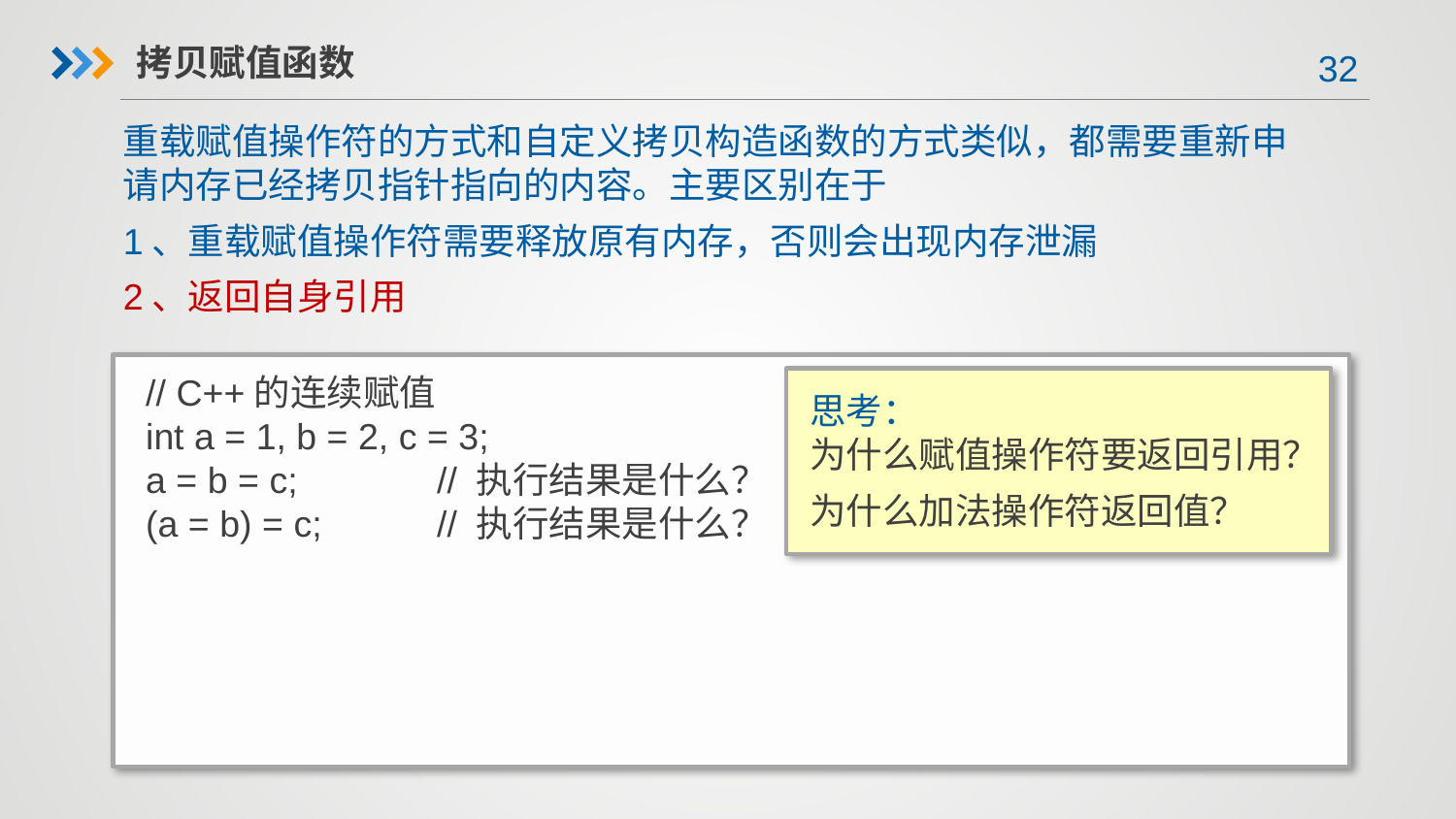

拷贝赋值函数
重载赋值操作符的方式和自定义拷贝构造函数的方式类似，都需要重新申请内存已经拷贝指针指向的内容。主要区别在于
1、重载赋值操作符需要释放原有内存，否则会出现内存泄漏
2、返回自身引用

// C++的连续赋值
int a = 1, b = 2, c = 3;
a = b = c;	// 执行结果是什么？
(a = b) = c;	// 执行结果是什么？

思考：
为什么赋值操作符要返回引用？
为什么加法操作符返回值？